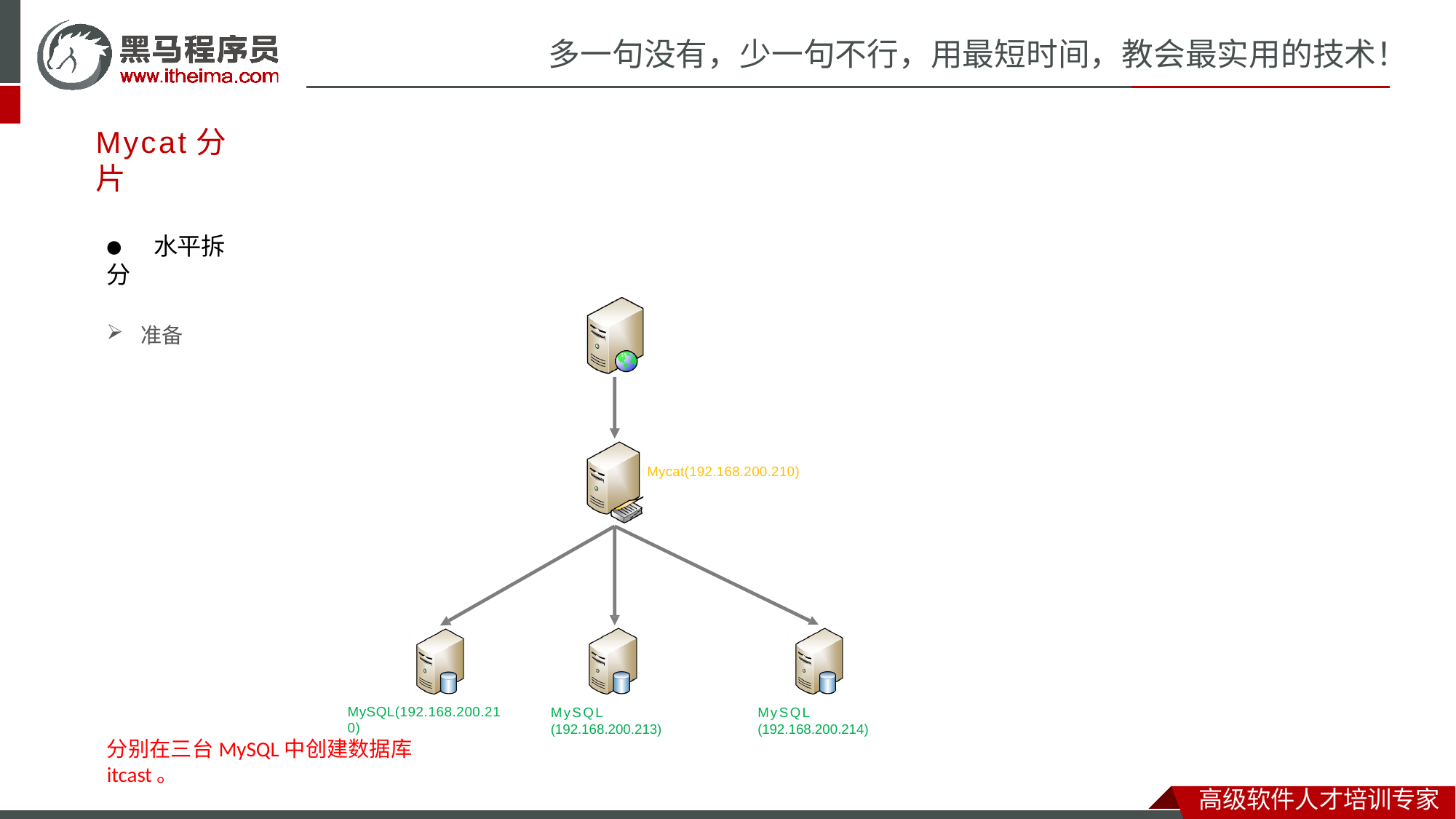

# 多一句没有，少一句不行，用最短时间，教会最实用的技术！

Mycat分片
⚫	水平拆分

准备

Mycat(192.168.200.210)

MySQL(192.168.200.210)
MySQL (192.168.200.213)
MySQL (192.168.200.214)
分别在三台MySQL中创建数据库itcast。
高级软件人才培训专家